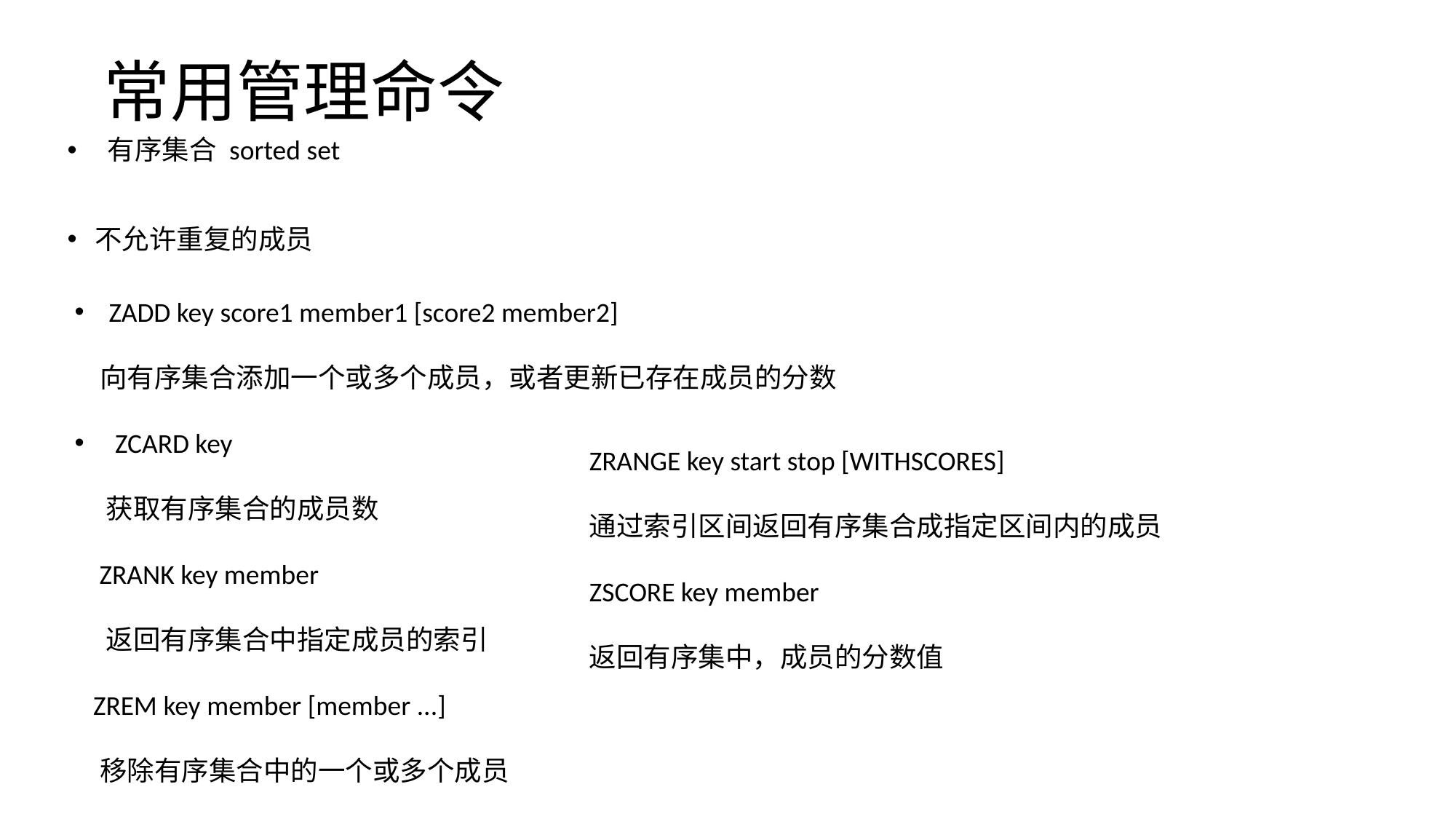

# 常用管理命令
 有序集合 sorted set

不允许重复的成员
ZADD key score1 member1 [score2 member2]

   向有序集合添加一个或多个成员，或者更新已存在成员的分数

 ZCARD key

    获取有序集合的成员数

    ZRANK key member

    返回有序集合中指定成员的索引

   ZREM key member [member ...]

   移除有序集合中的一个或多个成员
ZRANGE key start stop [WITHSCORES]

通过索引区间返回有序集合成指定区间内的成员

ZSCORE key member

返回有序集中，成员的分数值